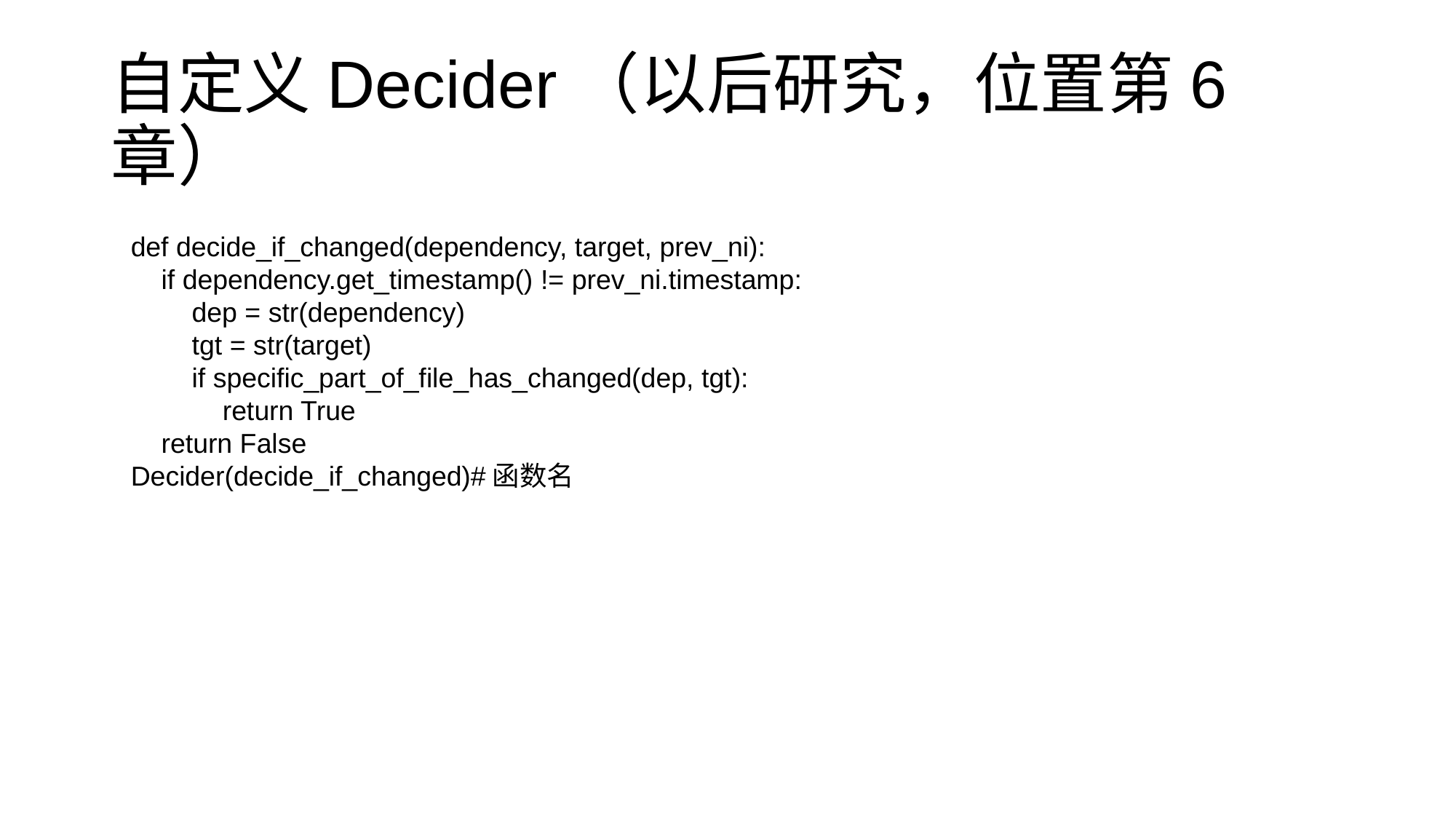

# 自定义Decider（以后研究，位置第6章）
def decide_if_changed(dependency, target, prev_ni):
    if dependency.get_timestamp() != prev_ni.timestamp:
        dep = str(dependency)
        tgt = str(target)
        if specific_part_of_file_has_changed(dep, tgt):
            return True
    return False
Decider(decide_if_changed)#函数名